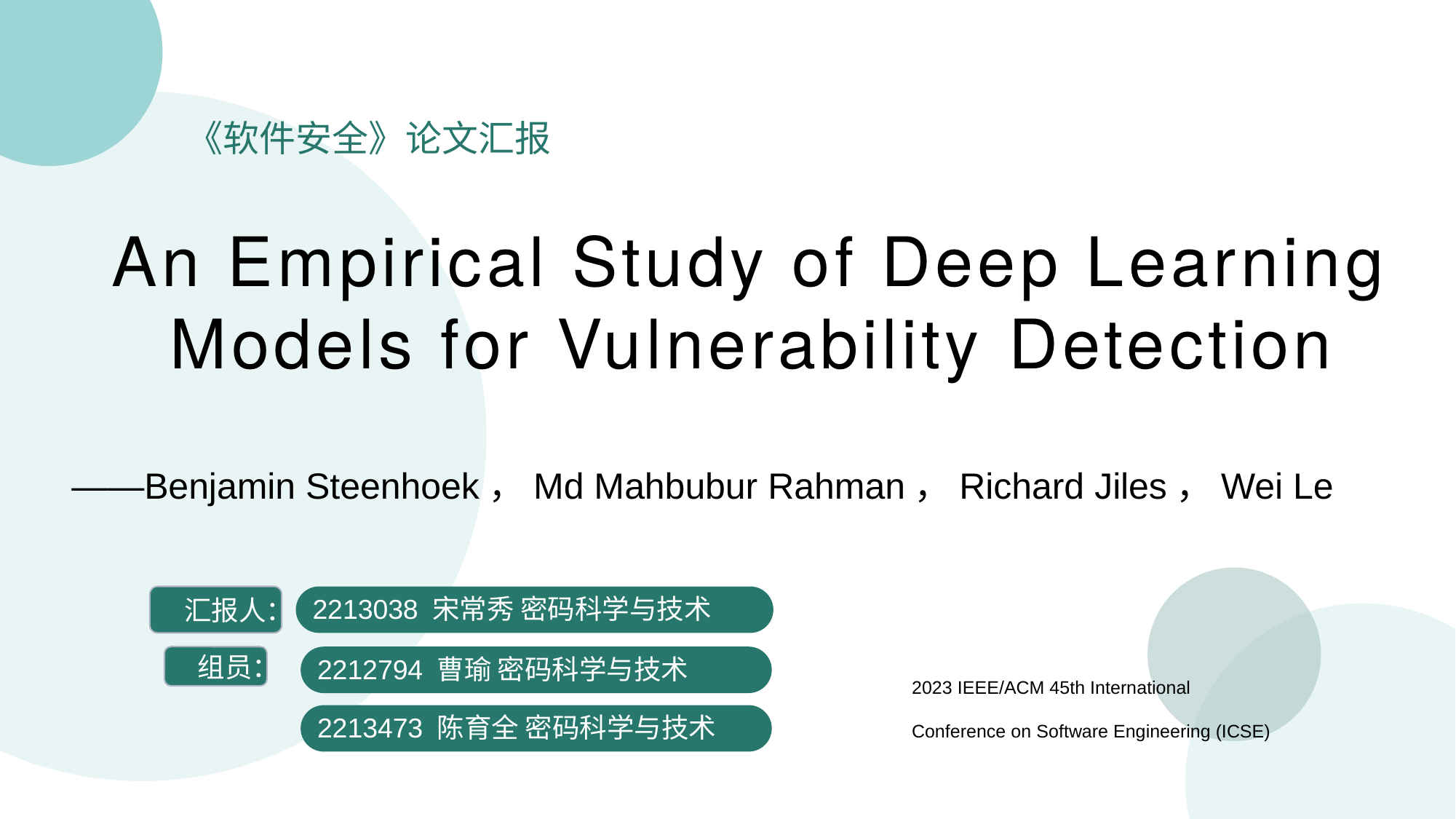

《软件安全》论文汇报
An Empirical Study of Deep Learning Models for Vulnerability Detection
——Benjamin Steenhoek，Md Mahbubur Rahman，Richard Jiles，Wei Le

2213038 宋常秀 密码科学与技术

  汇报人：

2212794 曹瑜 密码科学与技术

  组员：
2023 IEEE/ACM 45th International

Conference on Software Engineering (ICSE)
2213473 陈育全 密码科学与技术